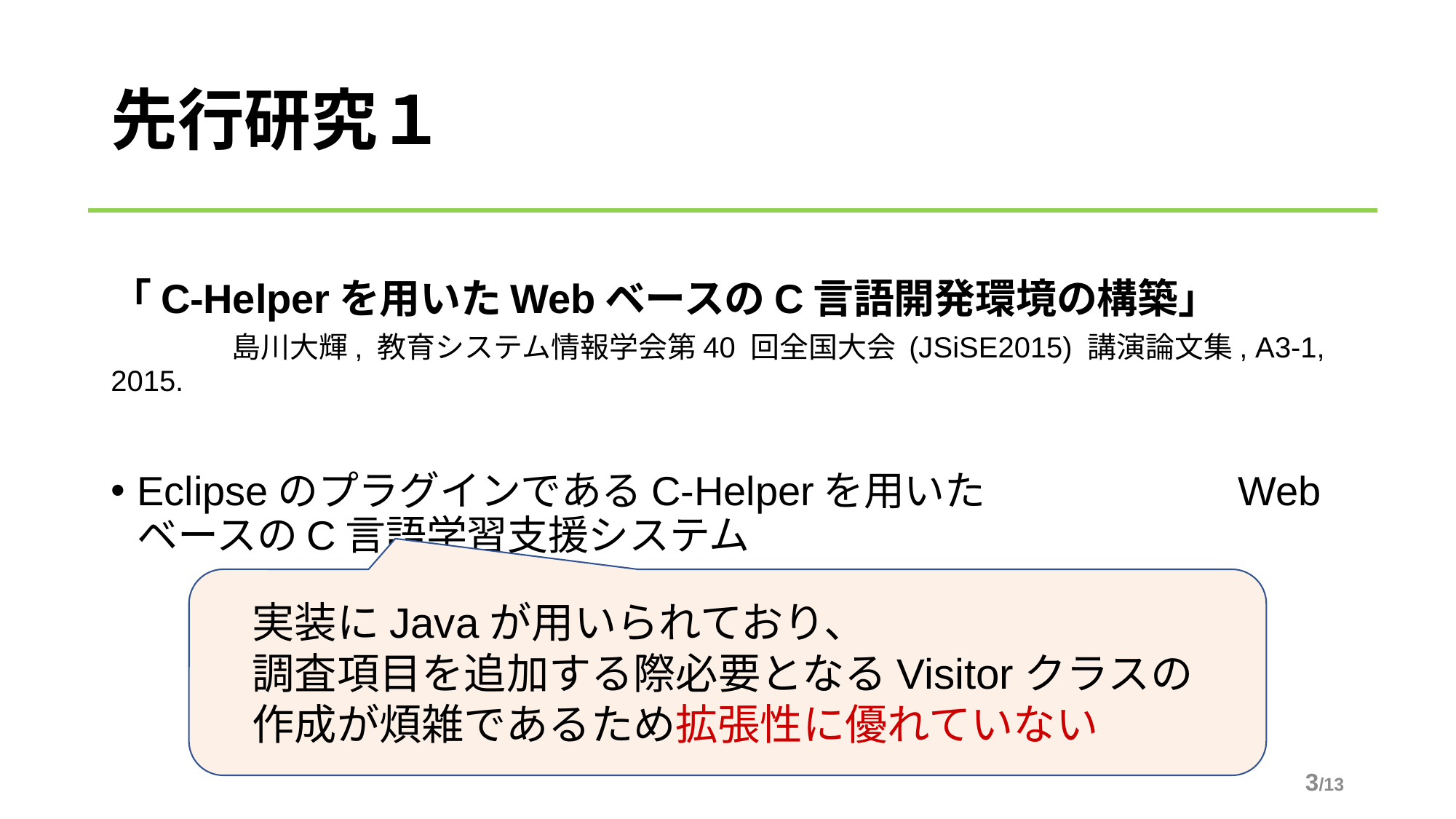

# 先行研究１

「C-Helperを用いたWebベースのC言語開発環境の構築」　　                  島川大輝, 教育システム情報学会第40 回全国大会 (JSiSE2015) 講演論文集, A3-1, 2015.

EclipseのプラグインであるC-Helperを用いた　　　　　　WebベースのC言語学習支援システム
　実装にJavaが用いられており、
　調査項目を追加する際必要となるVisitorクラスの
　作成が煩雑であるため拡張性に優れていない
3/13